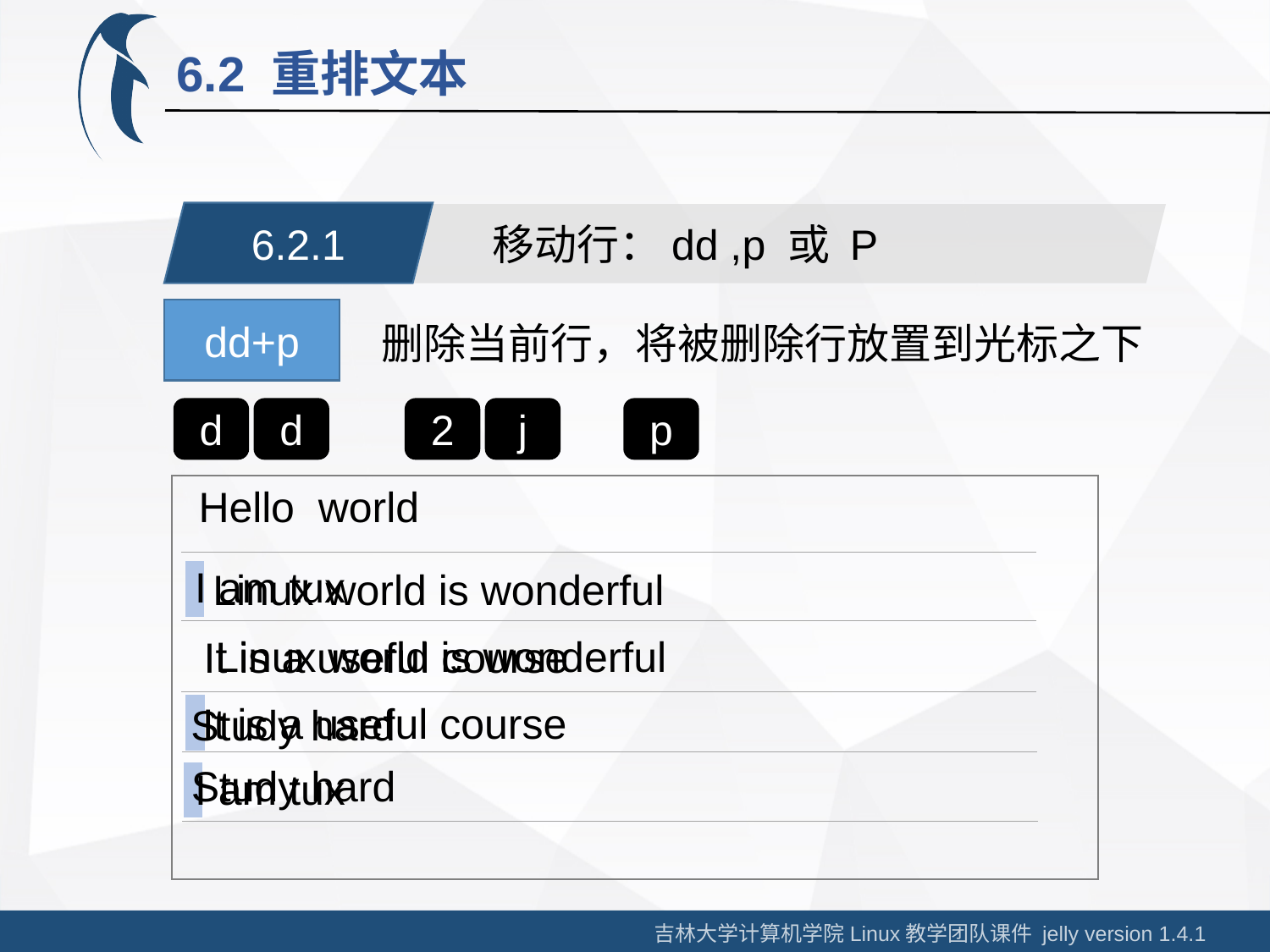

6.2 重排文本
6.2.1
移动行：dd ,p 或 P
dd+p
删除当前行，将被删除行放置到光标之下
d
d
2
j
p
Hello  world

I am tux
Linux world is wonderful

Linux world is wonderful
It is a useful course
It is a useful course
Study hard

Study hard
I am tux